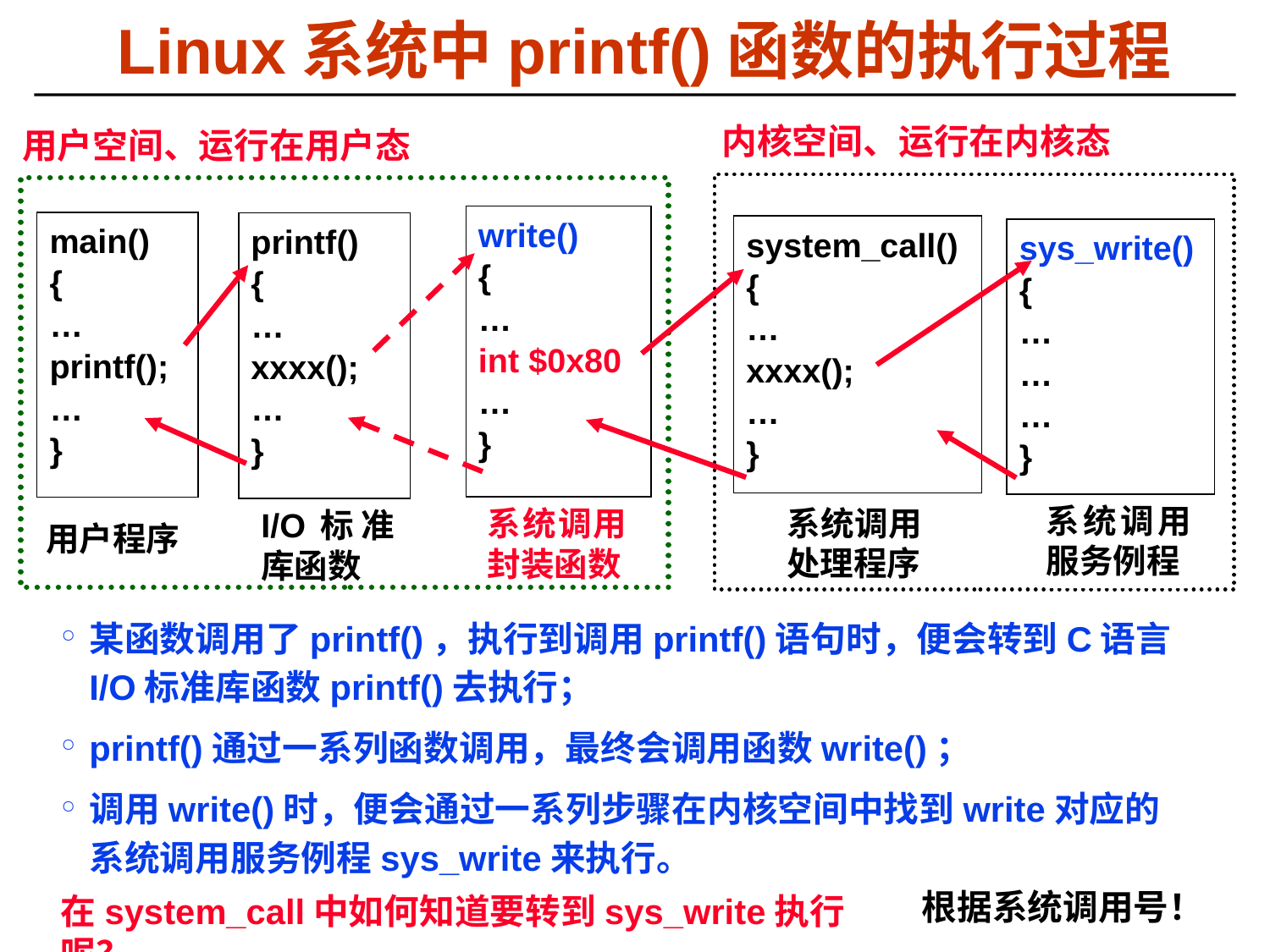

# Linux系统中printf()函数的执行过程

内核空间、运行在内核态
用户空间、运行在用户态

write()
{
…
int $0x80
…
}
main()
{
…
printf();
…
}
printf()
{
…
xxxx();
…
}
system_call()
{
…
xxxx();
…
}

sys_write()
{
…
…
…
}

系统调用服务例程
系统调用处理程序
系统调用封装函数
I/O标准库函数
用户程序
某函数调用了printf()，执行到调用printf()语句时，便会转到C语言I/O标准库函数printf()去执行；
printf()通过一系列函数调用，最终会调用函数write()；
调用write()时，便会通过一系列步骤在内核空间中找到write对应的系统调用服务例程sys_write来执行。
根据系统调用号！
在system_call中如何知道要转到sys_write执行呢？